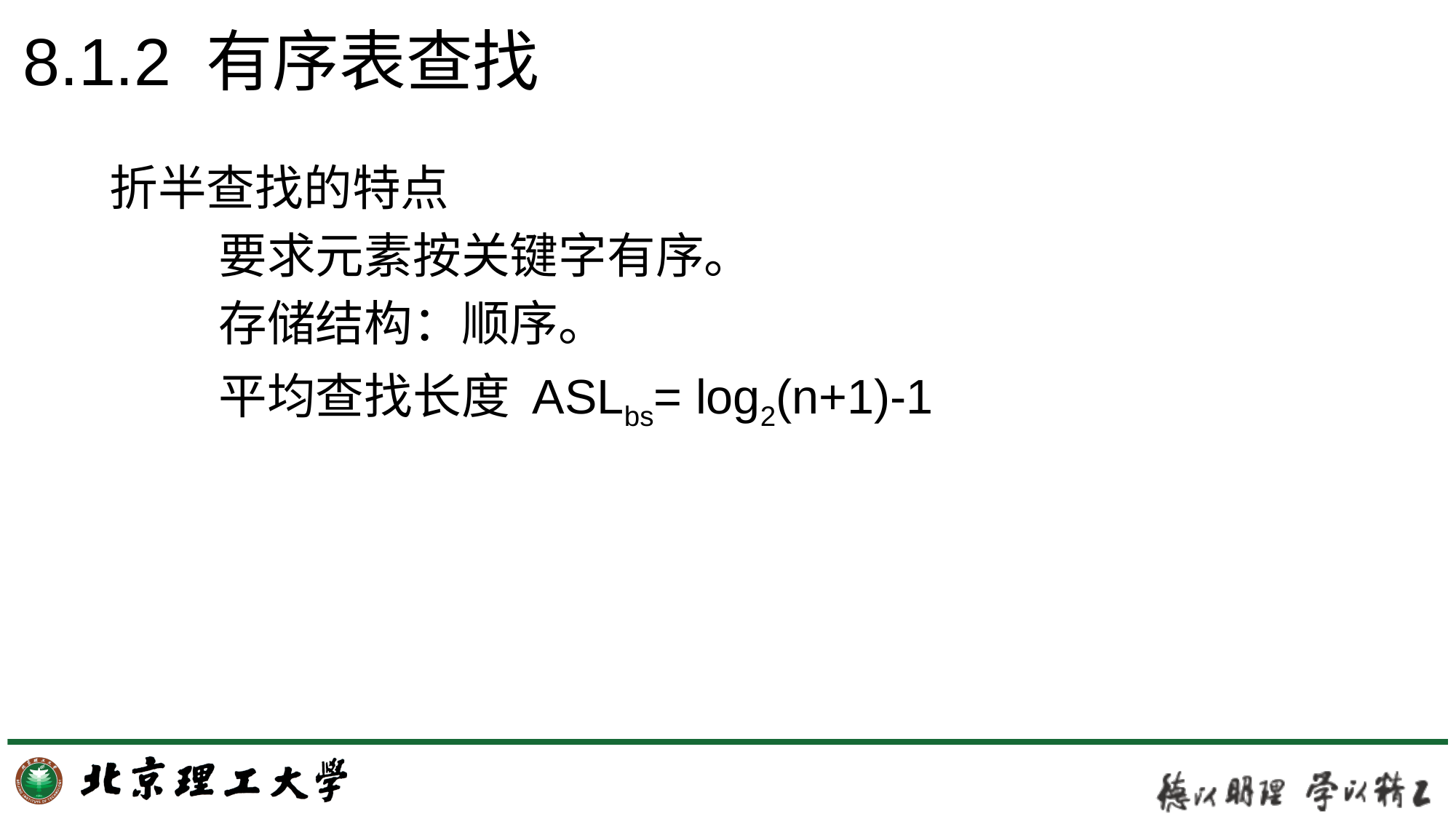

# 8.1.2 有序表查找
折半查找的特点
	要求元素按关键字有序。
	存储结构：顺序。
	平均查找长度 ASLbs= log2(n+1)-1